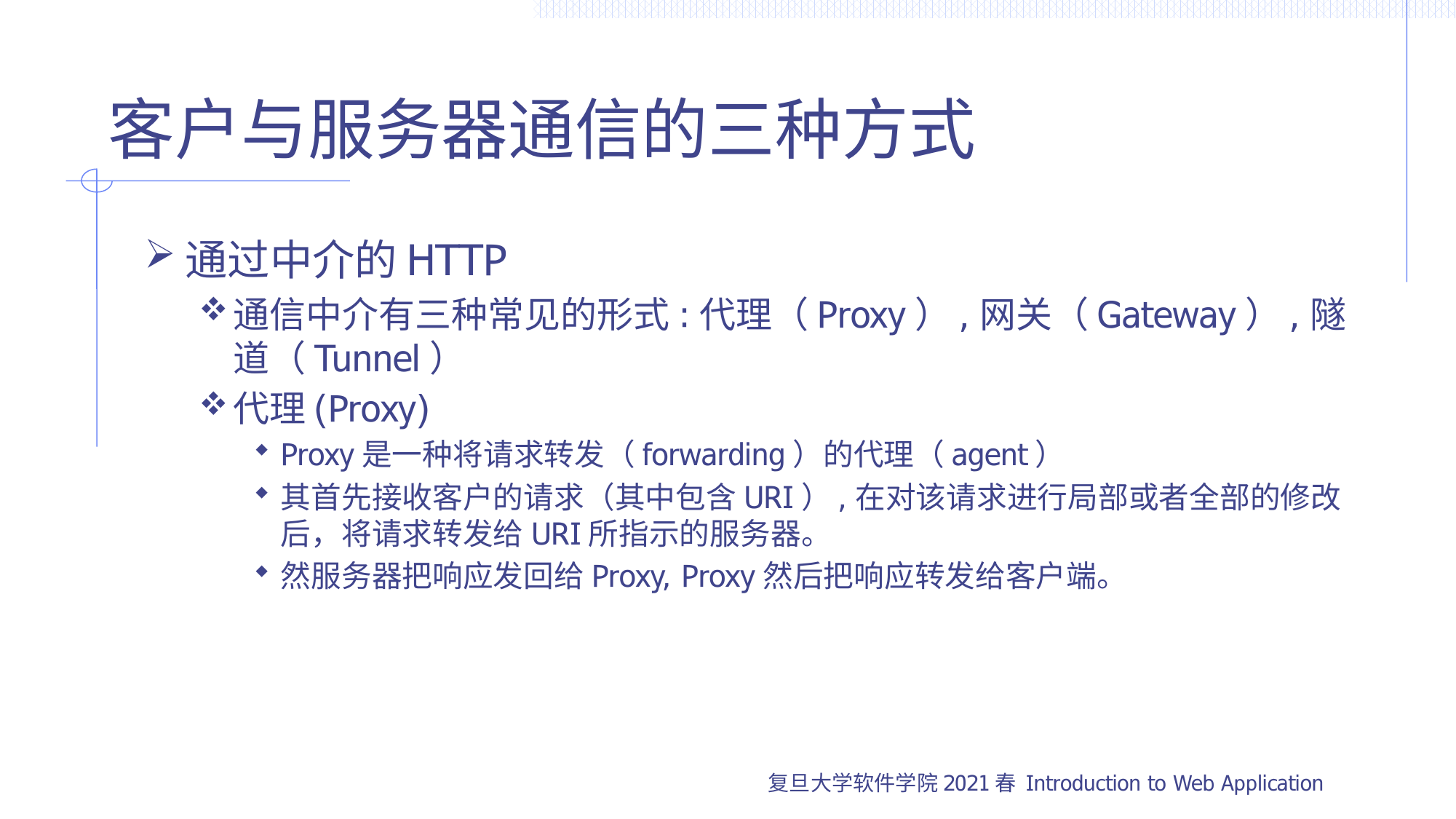

# 客户与服务器通信的三种方式
通过中介的HTTP
通信中介有三种常见的形式:代理（Proxy）,网关（Gateway）,隧道（Tunnel）
代理(Proxy)
Proxy是一种将请求转发（forwarding）的代理（agent）
其首先接收客户的请求（其中包含URI）,在对该请求进行局部或者全部的修改后，将请求转发给URI所指示的服务器。
然服务器把响应发回给Proxy, Proxy然后把响应转发给客户端。